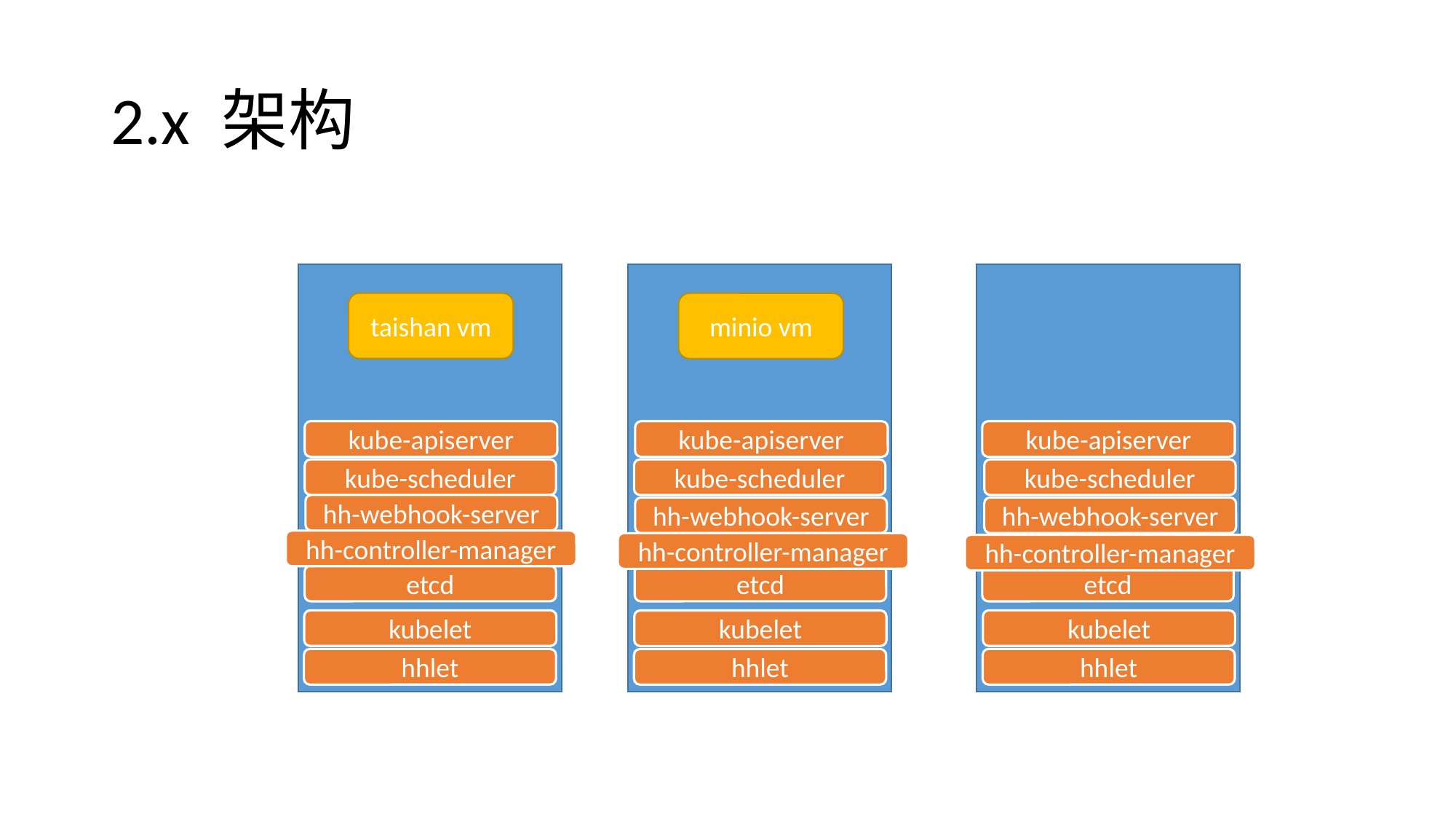

# 2.x 架构

taishan vm
minio vm
kube-apiserver
kube-apiserver
kube-apiserver
kube-scheduler
kube-scheduler
kube-scheduler
hh-webhook-server
hh-webhook-server
hh-webhook-server
hh-controller-manager
hh-controller-manager
hh-controller-manager
etcd
etcd
etcd
kubelet
kubelet
kubelet
hhlet
hhlet
hhlet